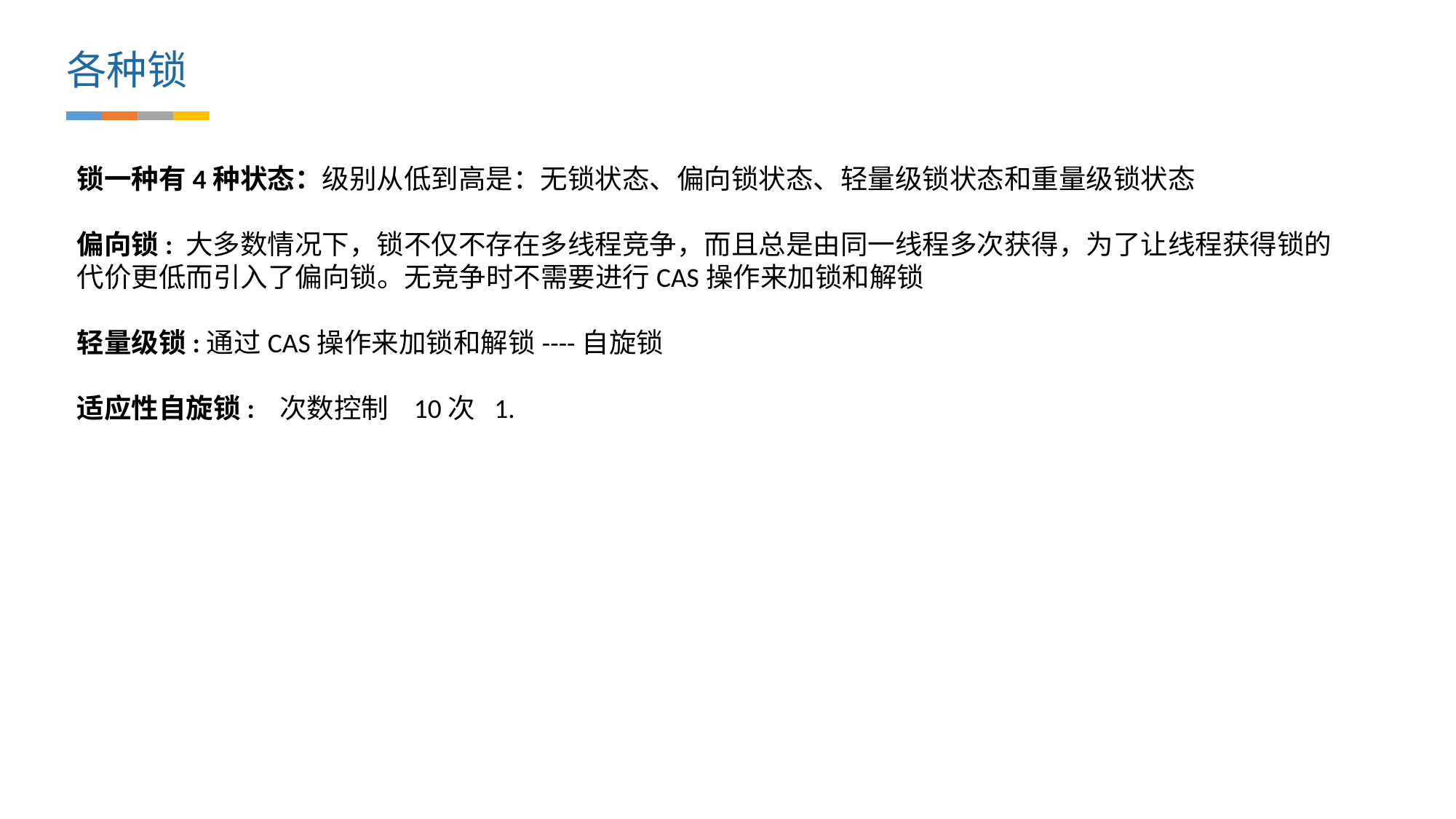

各种锁

锁一种有4种状态：级别从低到高是：无锁状态、偏向锁状态、轻量级锁状态和重量级锁状态

偏向锁: 大多数情况下，锁不仅不存在多线程竞争，而且总是由同一线程多次获得，为了让线程获得锁的代价更低而引入了偏向锁。无竞争时不需要进行CAS操作来加锁和解锁

轻量级锁:通过CAS操作来加锁和解锁----自旋锁

适应性自旋锁:   次数控制   10次  1.